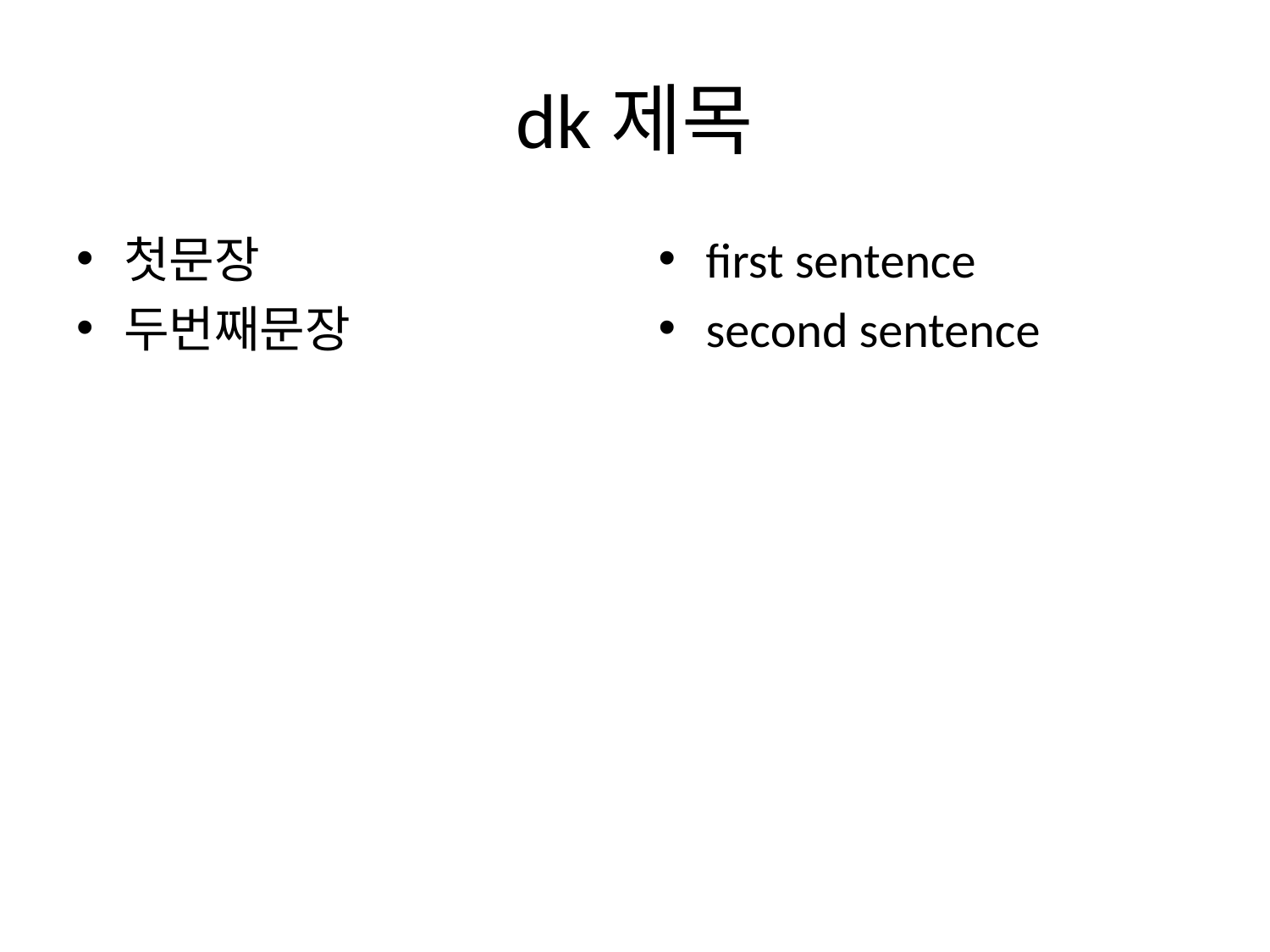

# dk제목
첫문장
두번째문장
first sentence
second sentence